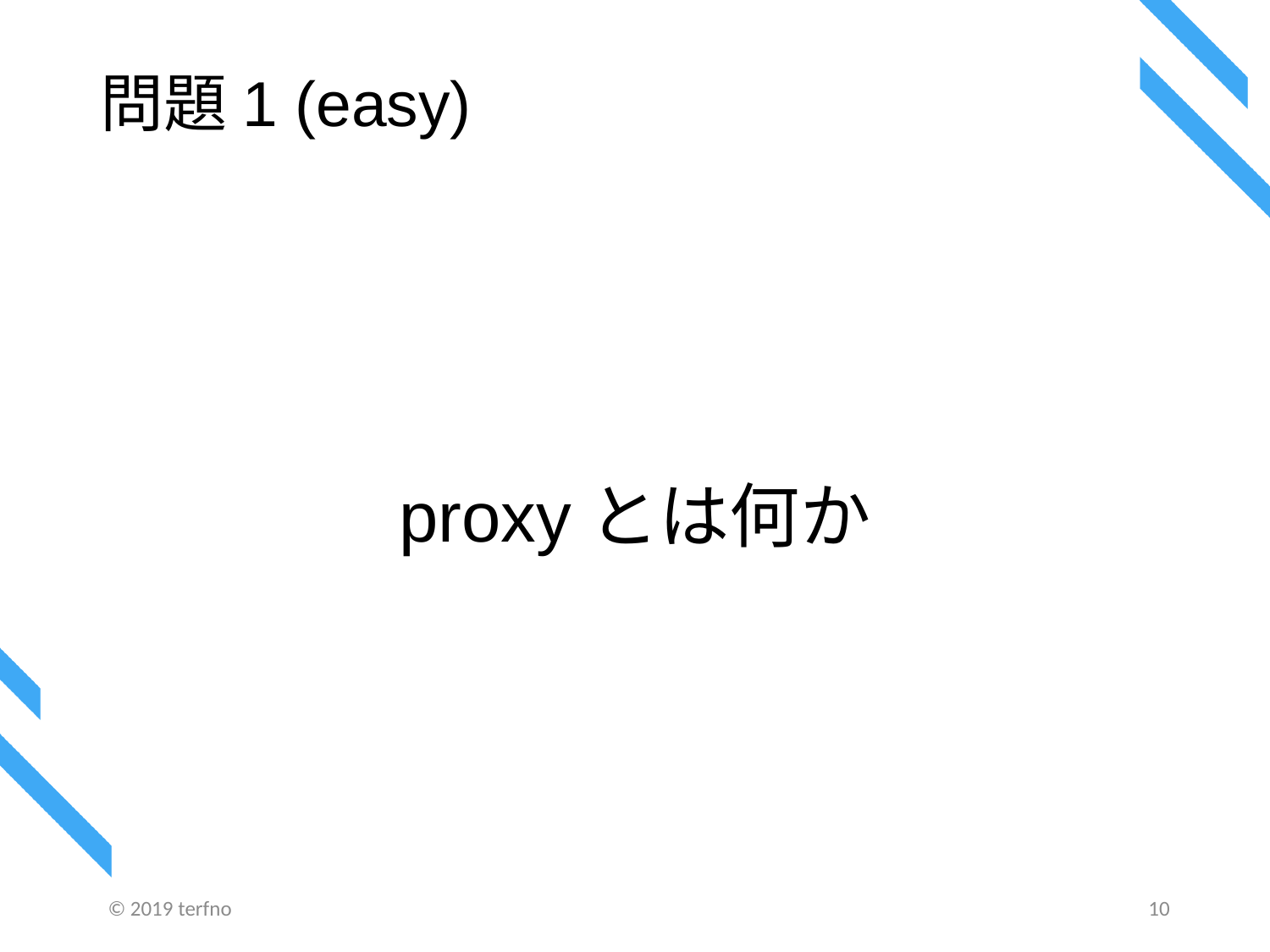

# 問題1 (easy)
proxyとは何か
© 2019 terfno
10